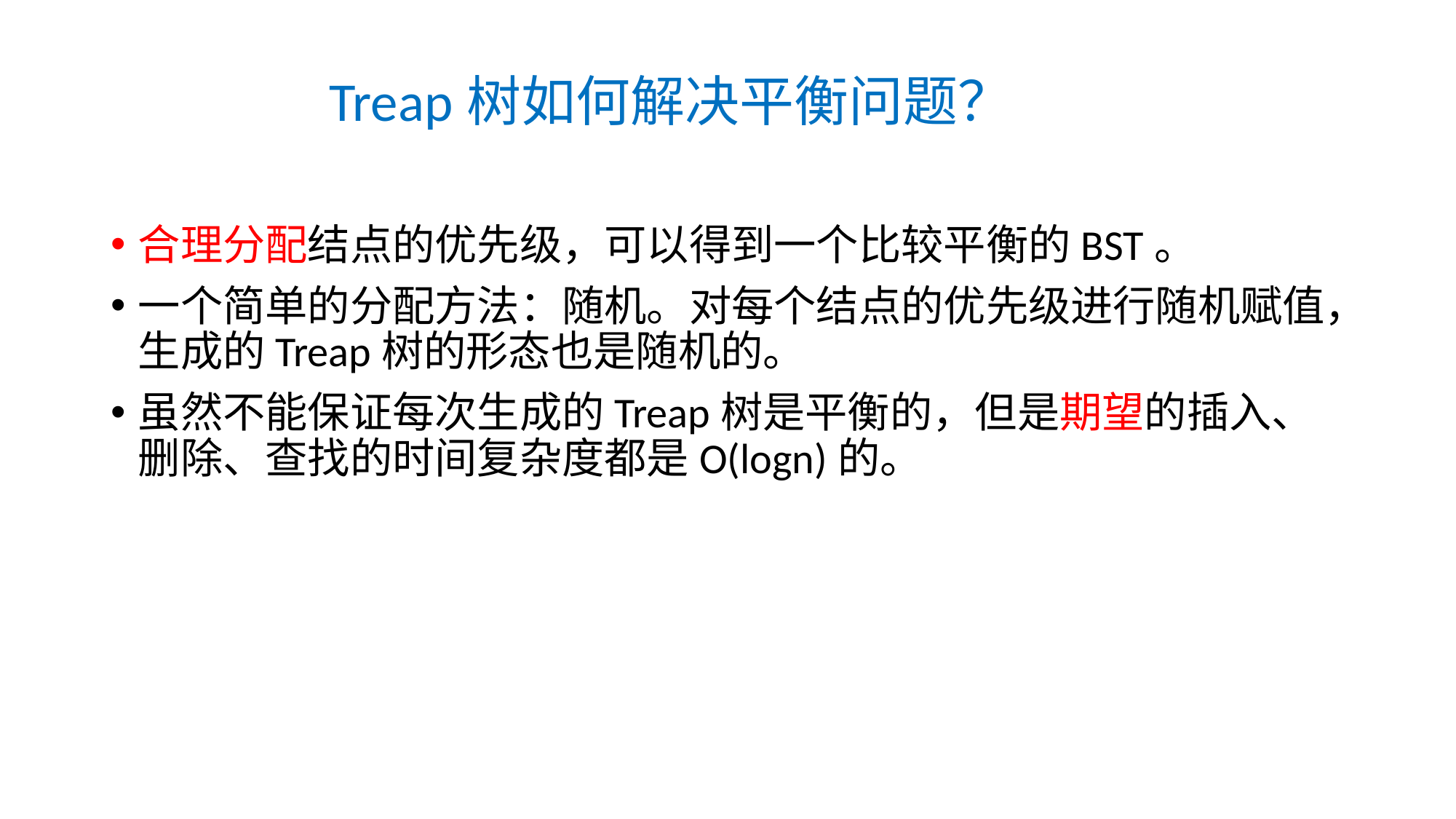

# Treap树如何解决平衡问题？
合理分配结点的优先级，可以得到一个比较平衡的BST。
一个简单的分配方法：随机。对每个结点的优先级进行随机赋值，生成的Treap树的形态也是随机的。
虽然不能保证每次生成的Treap树是平衡的，但是期望的插入、删除、查找的时间复杂度都是O(logn)的。